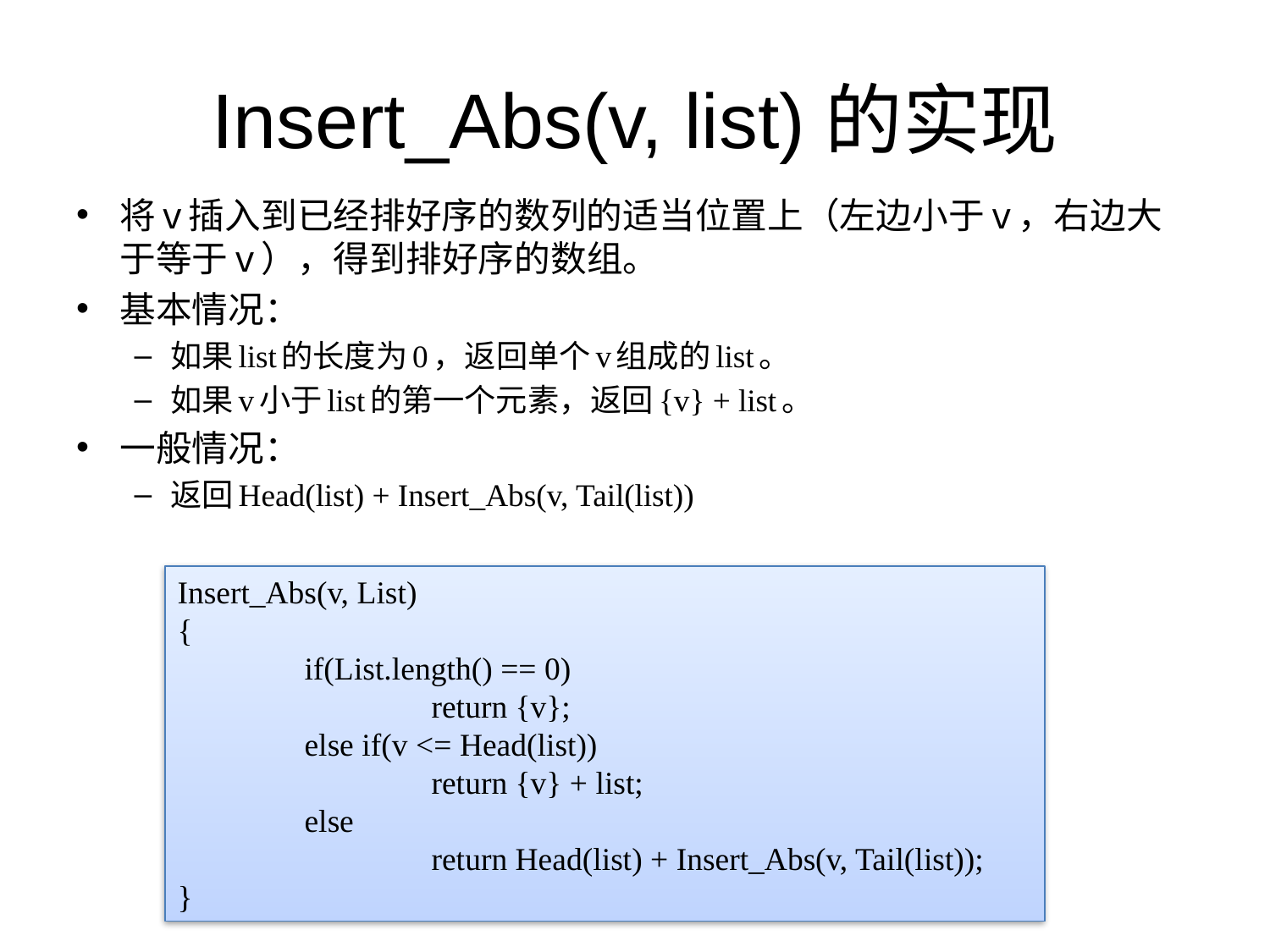

# Insert_Abs(v, list)的实现
将v插入到已经排好序的数列的适当位置上（左边小于v，右边大于等于v），得到排好序的数组。
基本情况：
如果list的长度为0，返回单个v组成的list。
如果v小于list的第一个元素，返回{v} + list。
一般情况：
返回Head(list) + Insert_Abs(v, Tail(list))
Insert_Abs(v, List)
{
	if(List.length() == 0)
		return {v};
	else if(v <= Head(list))
		return {v} + list;
	else
		return Head(list) + Insert_Abs(v, Tail(list));
}